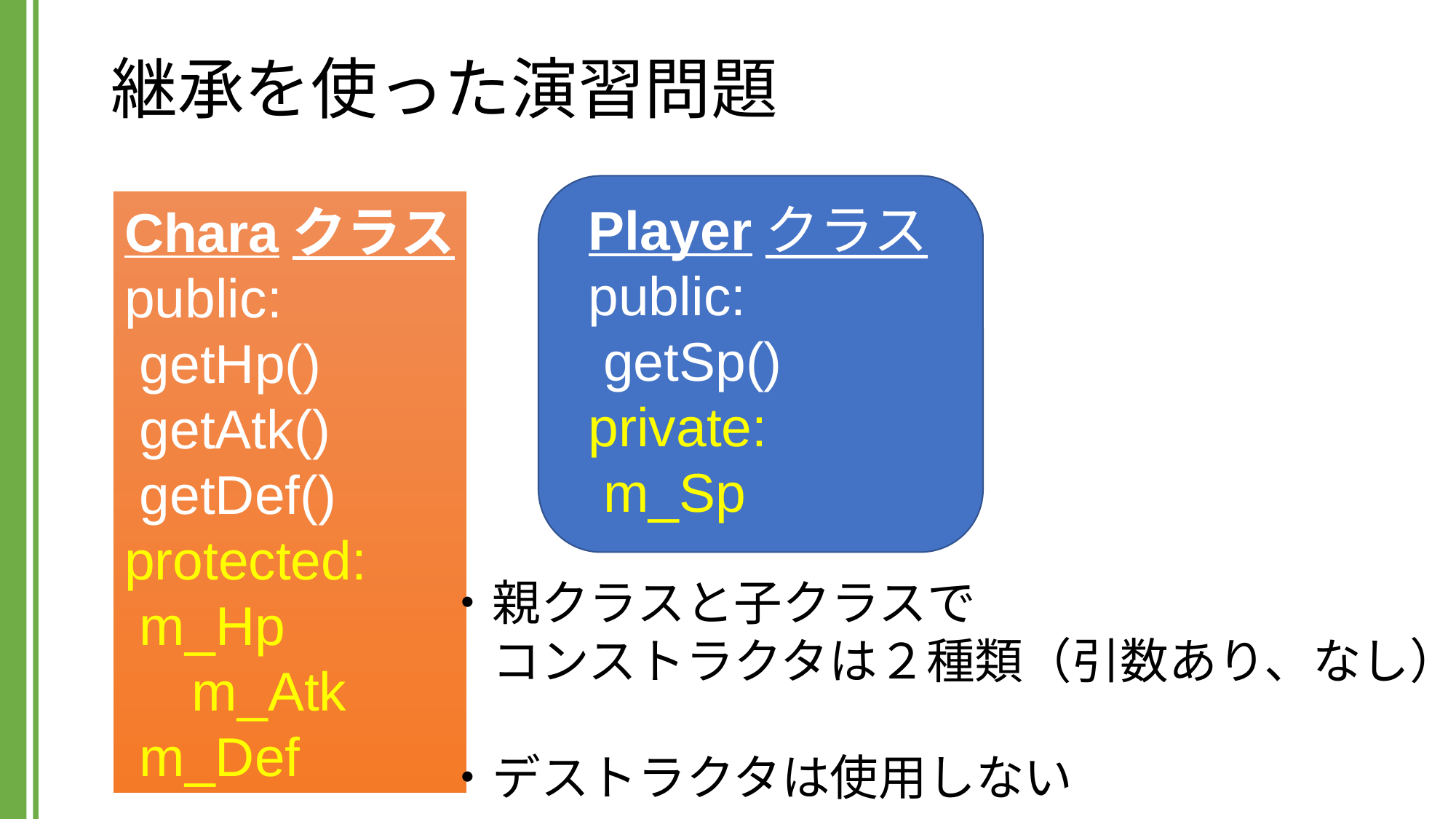

# 継承を使った演習問題

Playerクラス
public:
 getSp()
private:
 m_Sp
Charaクラス
public:
 getHp()
 getAtk()
 getDef()
protected:
 m_Hp
　m_Atk
 m_Def
・親クラスと子クラスで
　コンストラクタは２種類（引数あり、なし）
・デストラクタは使用しない